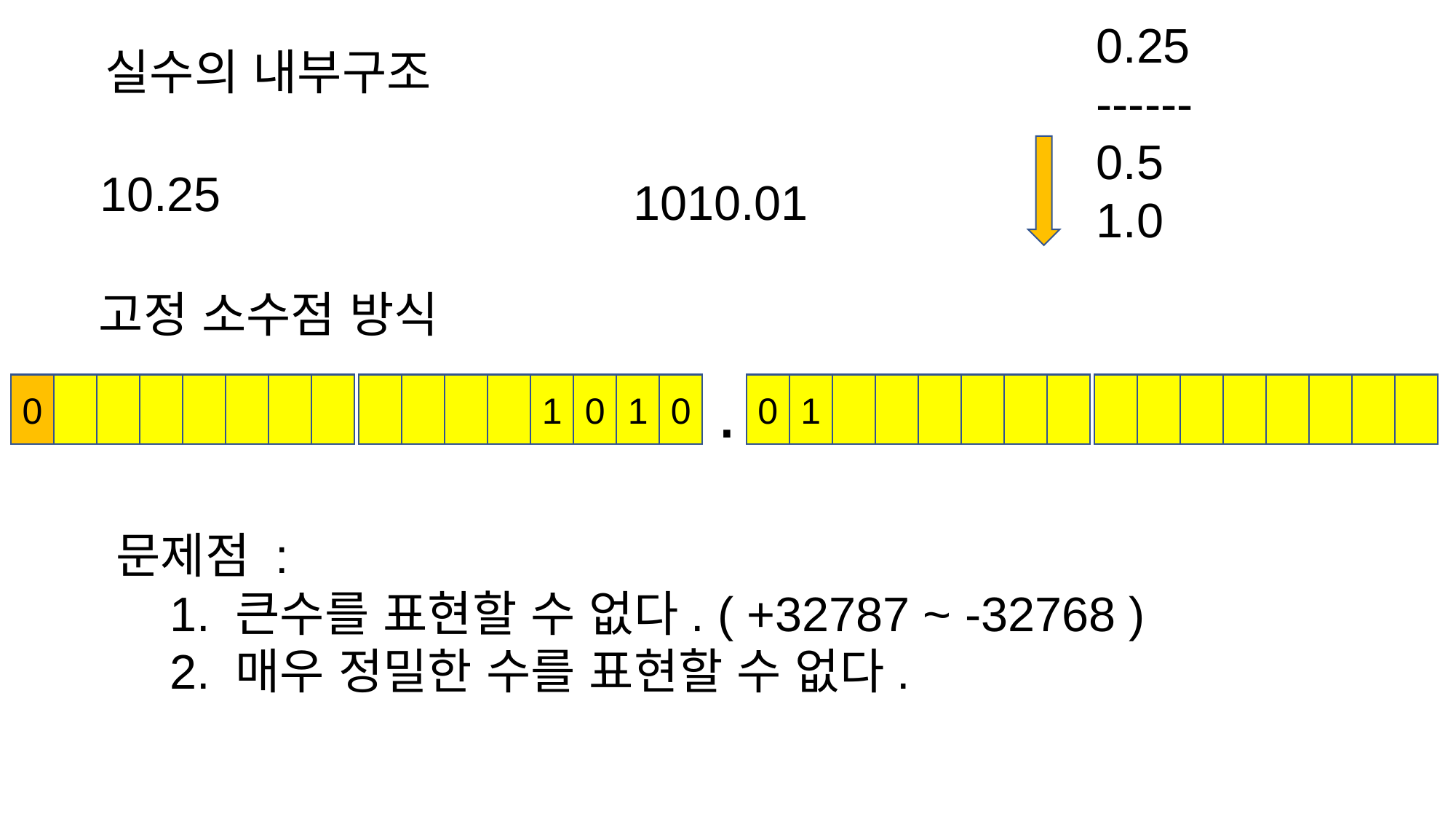

0.25
------
0.5
1.0
실수의 내부구조

10.25
1010.01
고정 소수점 방식
.

0

1

0
1
1
0

0
문제점 :
    1. 큰수를 표현할 수 없다. ( +32787 ~ -32768 )
    2. 매우 정밀한 수를 표현할 수 없다.